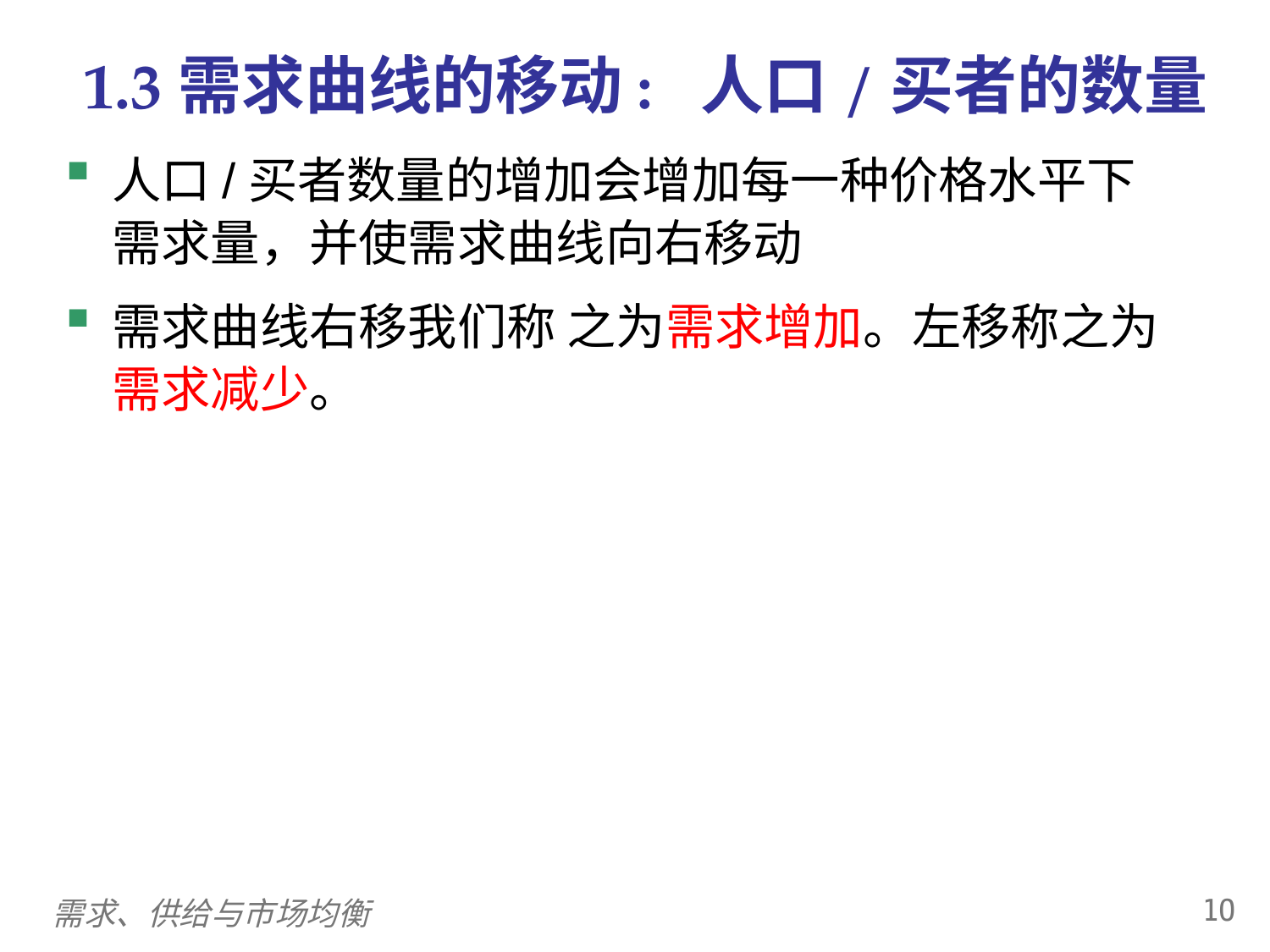

1.3需求曲线的移动:  人口/买者的数量
0
人口/买者数量的增加会增加每一种价格水平下需求量，并使需求曲线向右移动
需求曲线右移我们称 之为需求增加。左移称之为需求减少。

10
需求、供给与市场均衡